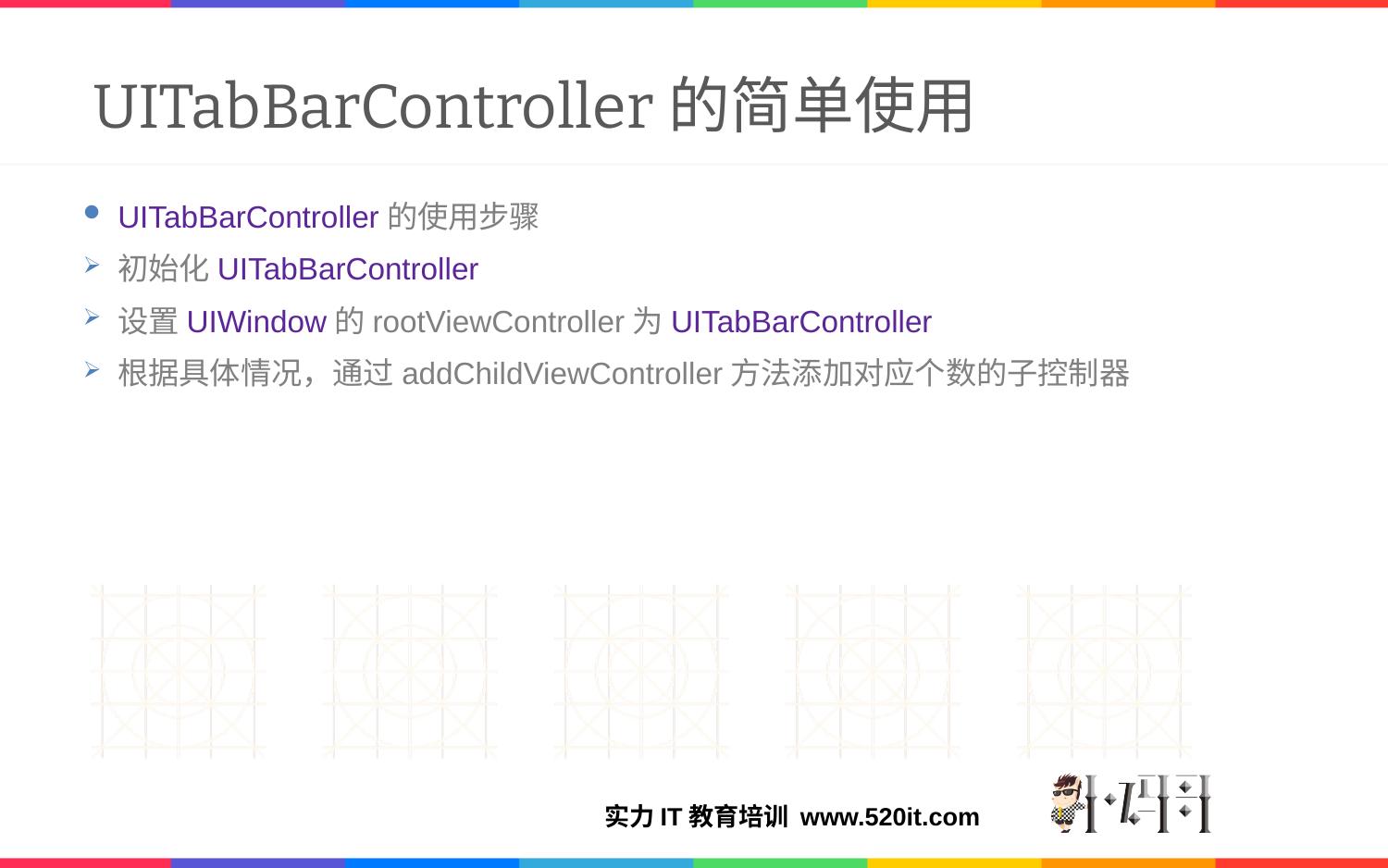

# UITabBarController的简单使用
UITabBarController的使用步骤
初始化UITabBarController
设置UIWindow的rootViewController为UITabBarController
根据具体情况，通过addChildViewController方法添加对应个数的子控制器